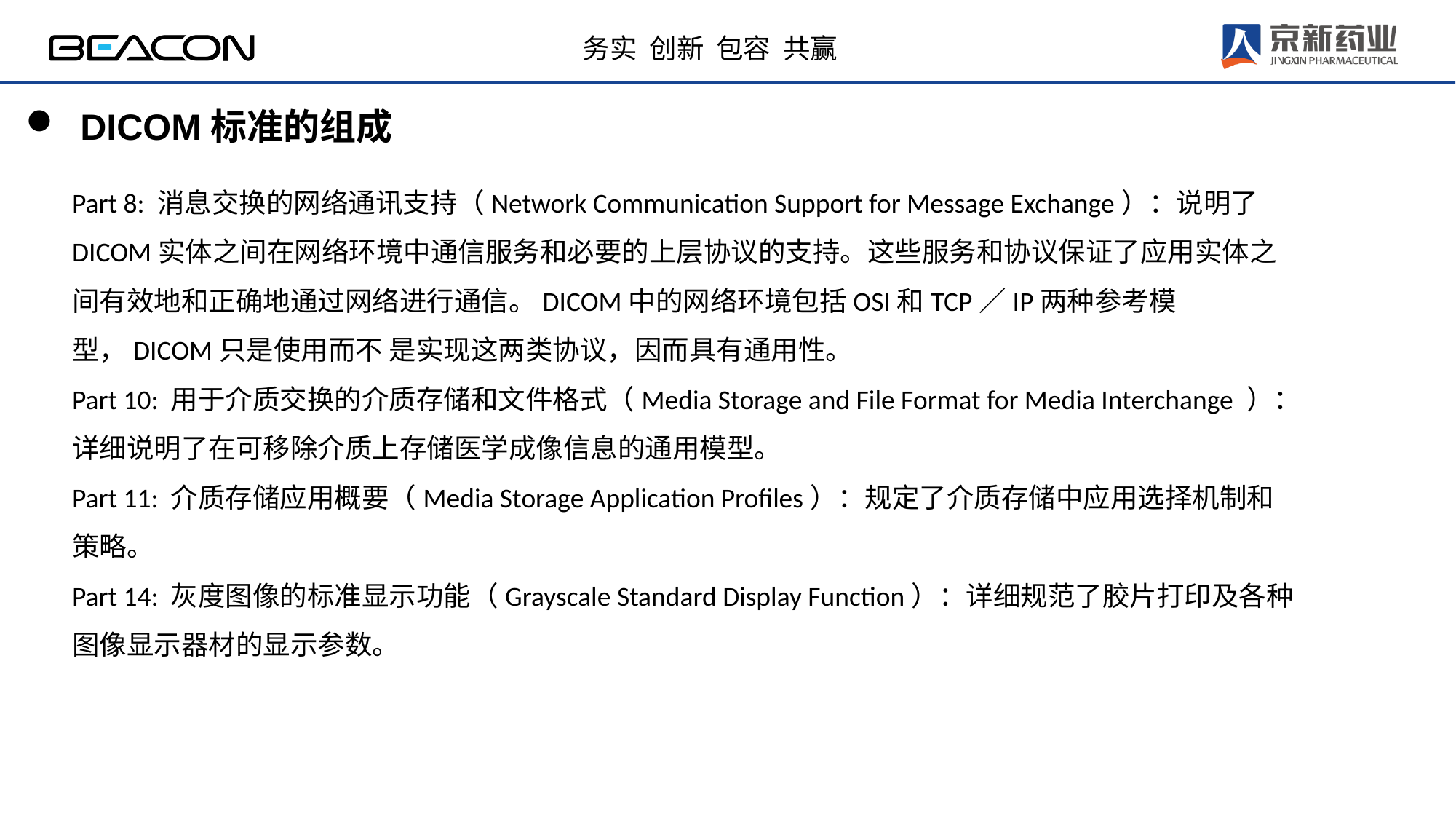

DICOM标准的组成
Part 8: 消息交换的网络通讯支持（Network Communication Support for Message Exchange）：说明了DICOM实体之间在网络环境中通信服务和必要的上层协议的支持。这些服务和协议保证了应用实体之间有效地和正确地通过网络进行通信。DICOM中的网络环境包括OSI和TCP／IP两种参考模型，DICOM只是使用而不 是实现这两类协议，因而具有通用性。
Part 10: 用于介质交换的介质存储和文件格式（Media Storage and File Format for Media Interchange ）：详细说明了在可移除介质上存储医学成像信息的通用模型。
Part 11: 介质存储应用概要（Media Storage Application Profiles）：规定了介质存储中应用选择机制和策略。
Part 14: 灰度图像的标准显示功能（Grayscale Standard Display Function）：详细规范了胶片打印及各种图像显示器材的显示参数。